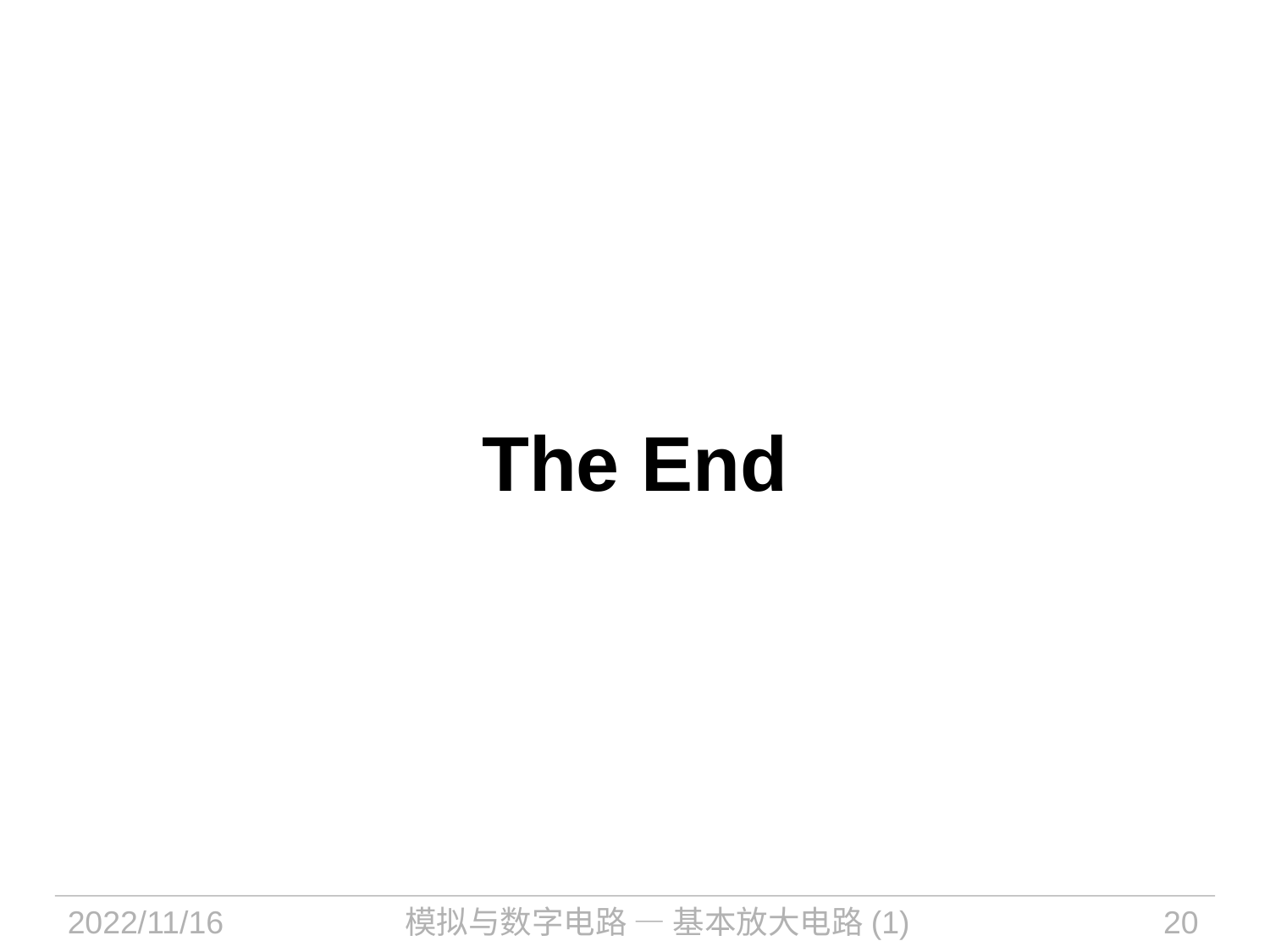

# The End
2022/11/16
模拟与数字电路 — 基本放大电路(1)
20